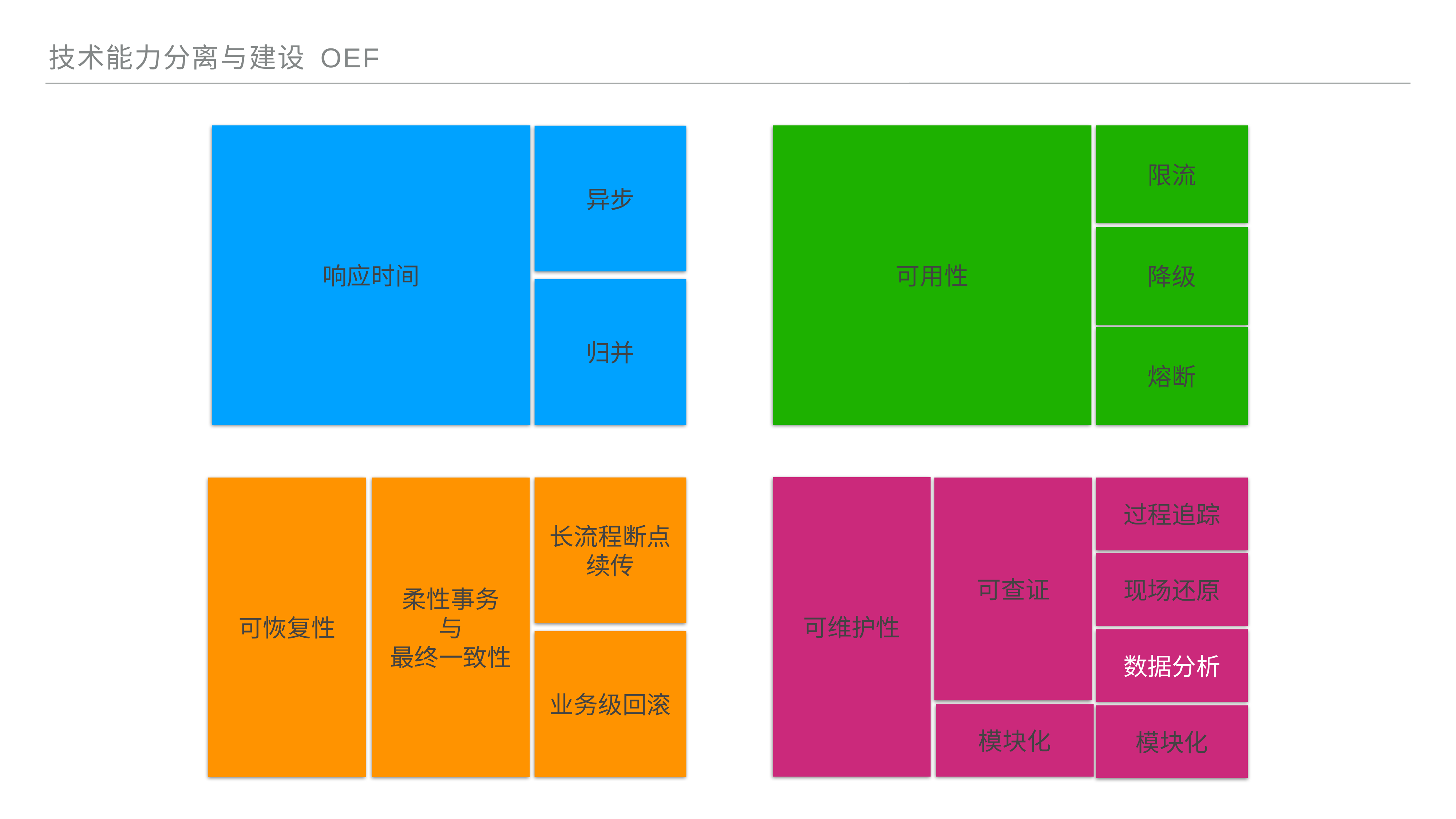

技术能力分离与建设 OEF
响应时间
可用性
限流
异步
降级
归并
熔断
可维护性
长流程断点续传
可恢复性
柔性事务
与
最终一致性
可查证
过程追踪
现场还原
数据分析
业务级回滚
模块化
模块化